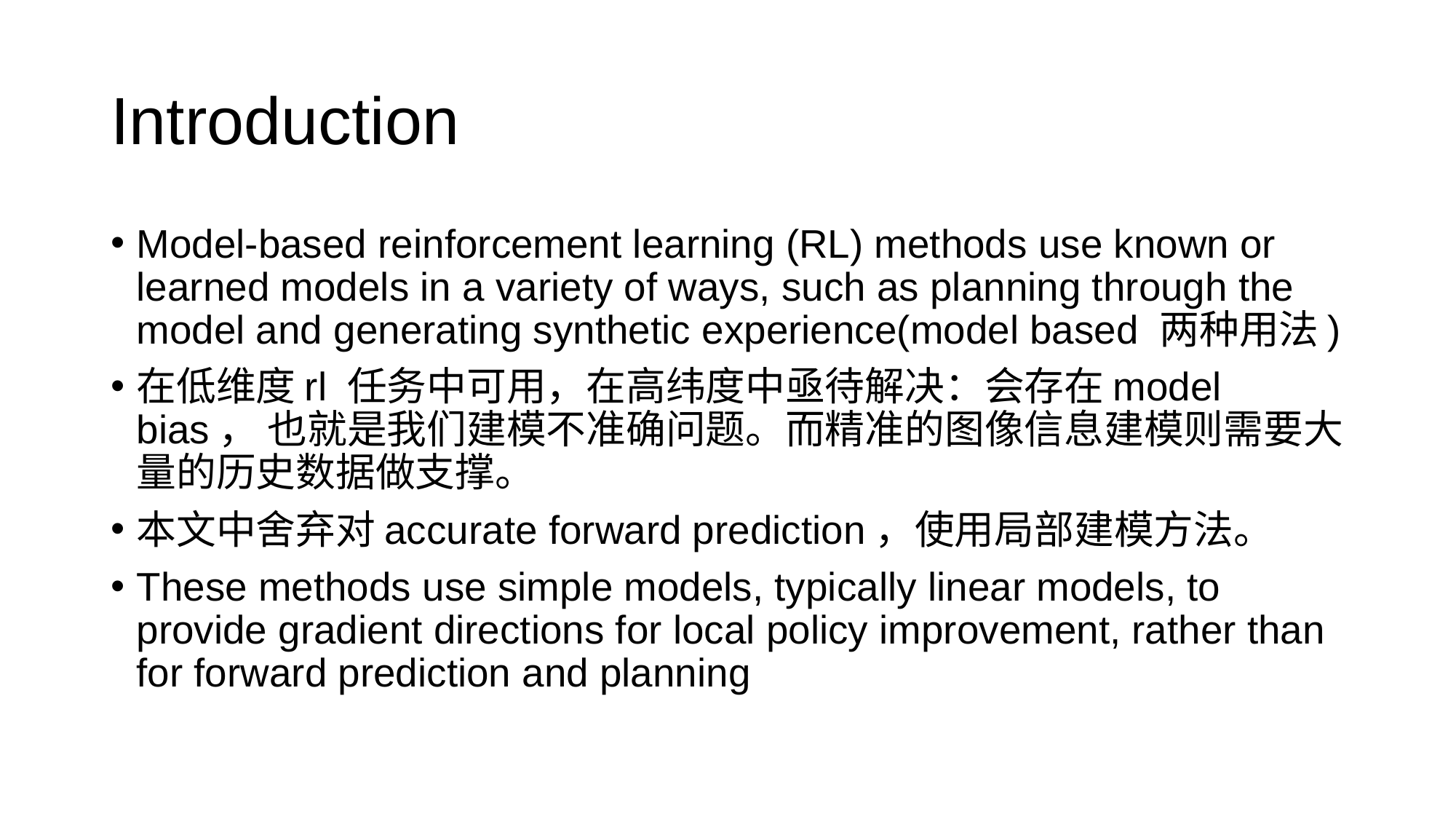

# Introduction
Model-based reinforcement learning (RL) methods use known or learned models in a variety of ways, such as planning through the model and generating synthetic experience(model based 两种用法)
在低维度rl 任务中可用，在高纬度中亟待解决：会存在model bias， 也就是我们建模不准确问题。而精准的图像信息建模则需要大量的历史数据做支撑。
本文中舍弃对accurate forward prediction，使用局部建模方法。
These methods use simple models, typically linear models, to provide gradient directions for local policy improvement, rather than for forward prediction and planning